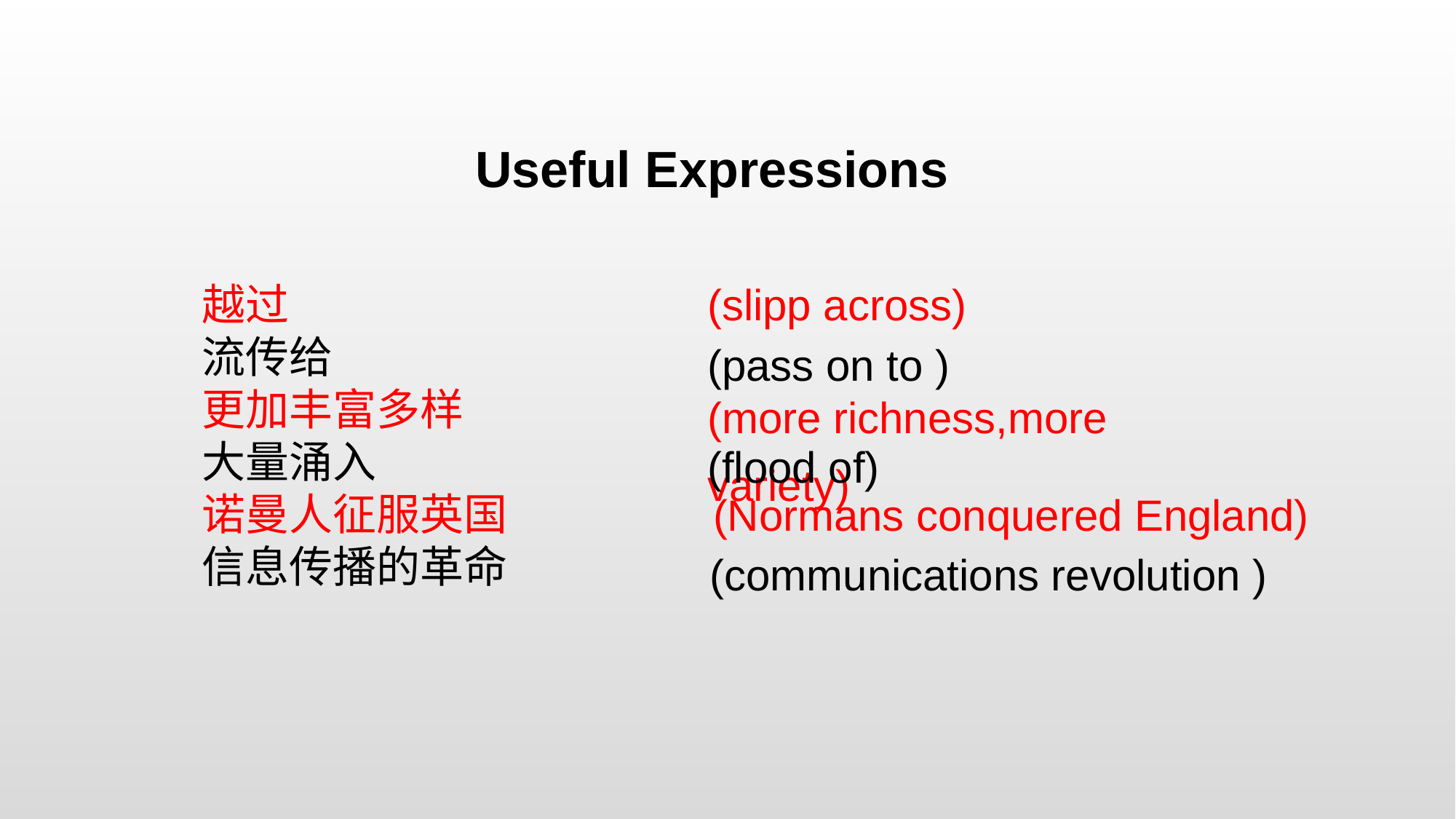

Useful Expressions
越过
流传给
更加丰富多样
大量涌入
诺曼人征服英国
信息传播的革命
(slipp across)
(pass on to )
(more richness,more variety)
(flood of)
 (Normans conquered England)
(communications revolution )